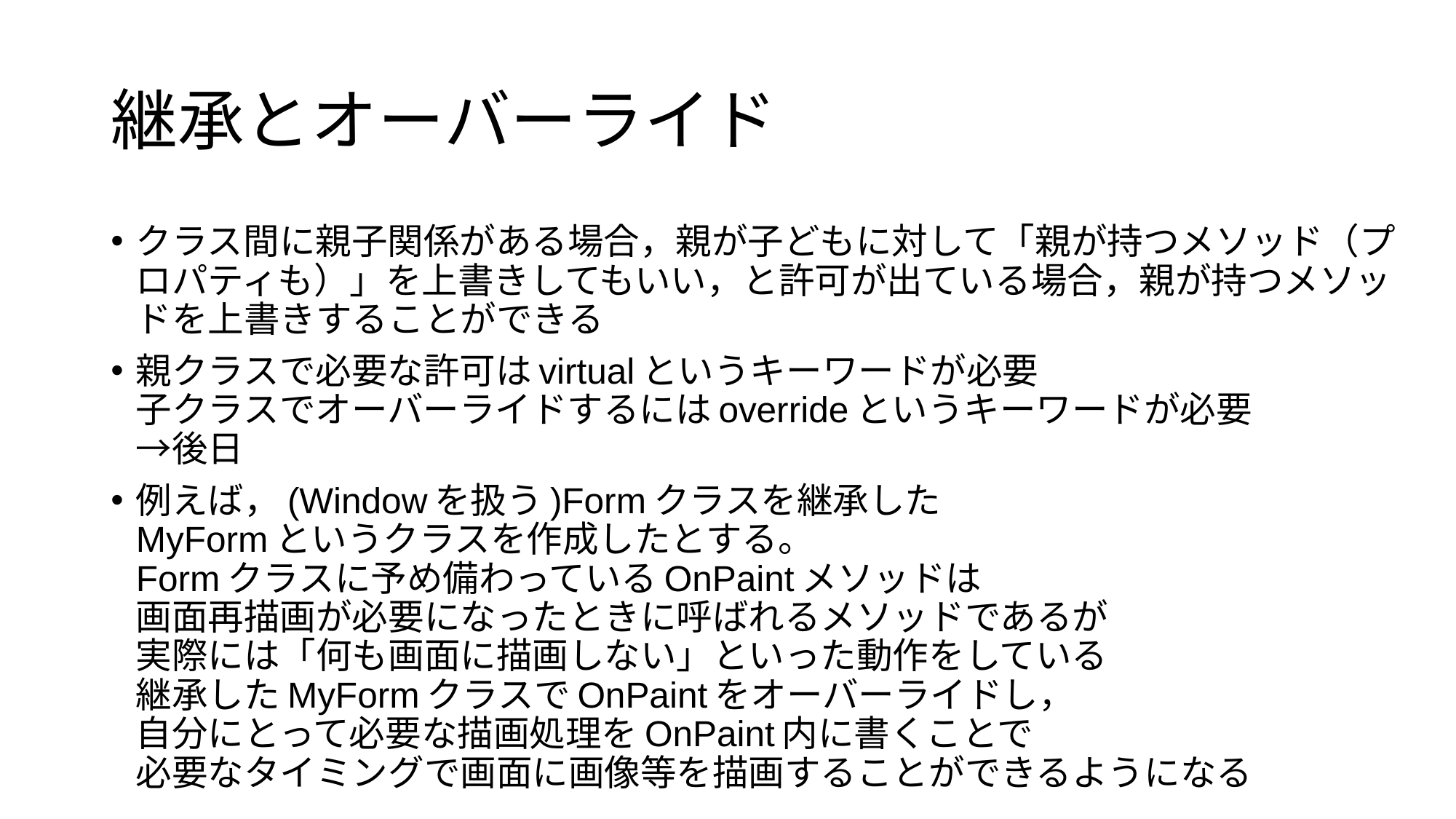

# 継承とオーバーライド
クラス間に親子関係がある場合，親が子どもに対して「親が持つメソッド（プロパティも）」を上書きしてもいい，と許可が出ている場合，親が持つメソッドを上書きすることができる
親クラスで必要な許可はvirtualというキーワードが必要
子クラスでオーバーライドするにはoverrideというキーワードが必要
→後日
例えば，(Windowを扱う)Formクラスを継承した
MyFormというクラスを作成したとする。
Formクラスに予め備わっているOnPaintメソッドは
画面再描画が必要になったときに呼ばれるメソッドであるが
実際には「何も画面に描画しない」といった動作をしている
継承したMyFormクラスでOnPaintをオーバーライドし，
自分にとって必要な描画処理をOnPaint内に書くことで
必要なタイミングで画面に画像等を描画することができるようになる